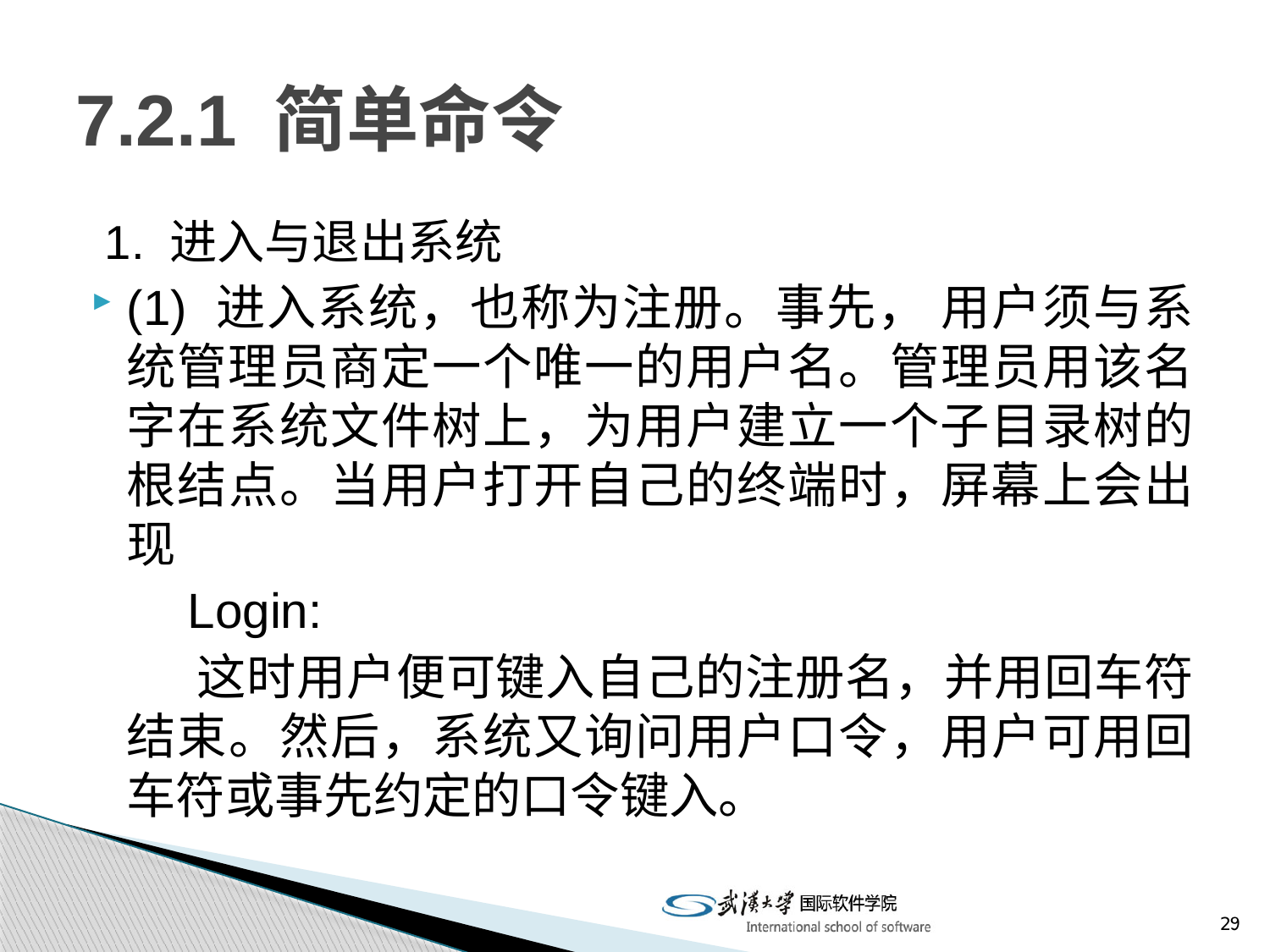

# 7.2.1 简单命令
 1. 进入与退出系统
(1) 进入系统，也称为注册。事先， 用户须与系统管理员商定一个唯一的用户名。管理员用该名字在系统文件树上，为用户建立一个子目录树的根结点。当用户打开自己的终端时，屏幕上会出现
       Login:
        这时用户便可键入自己的注册名，并用回车符结束。然后，系统又询问用户口令，用户可用回车符或事先约定的口令键入。
29